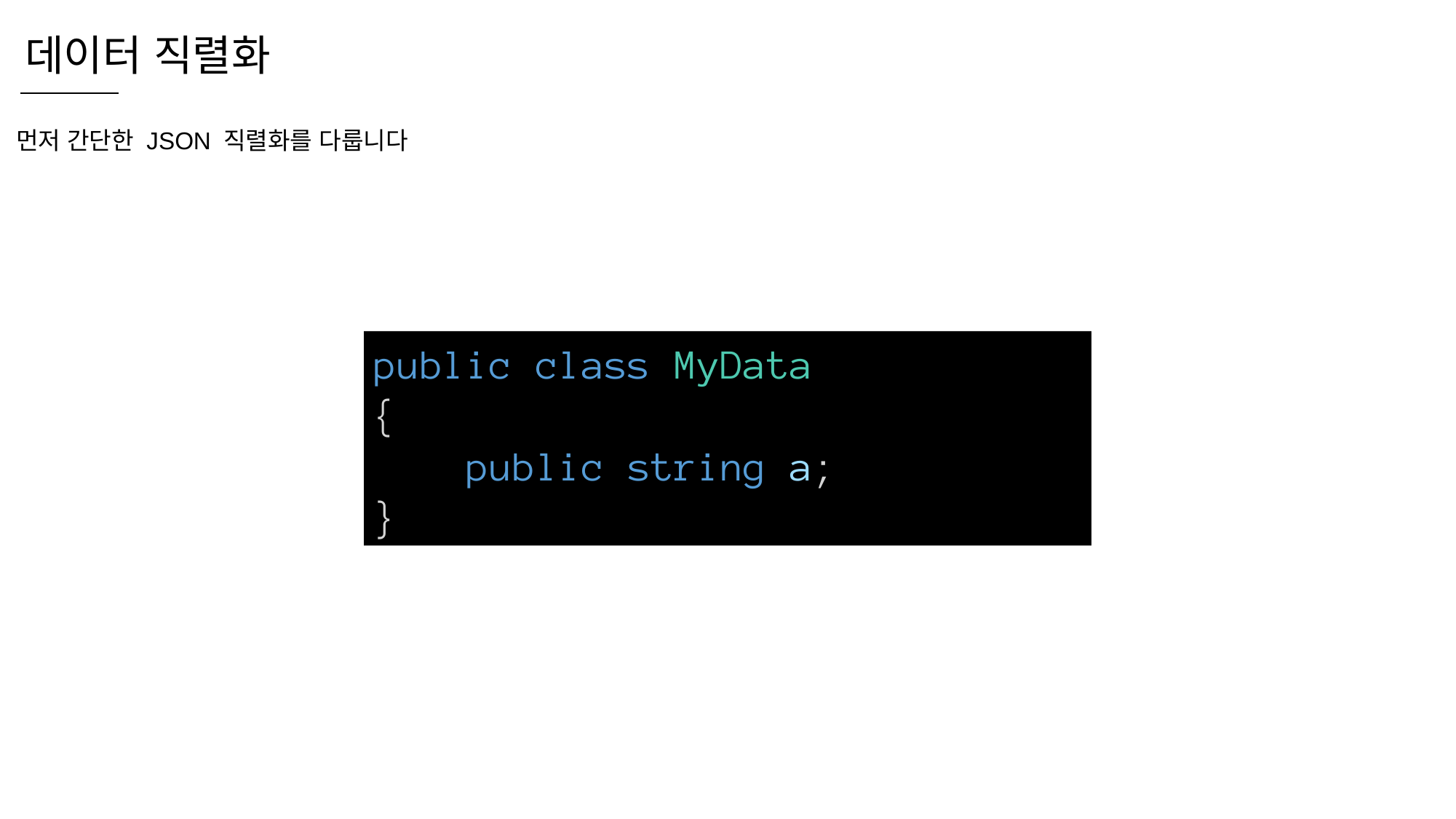

데이터 직렬화
먼저 간단한 JSON 직렬화를 다룹니다
public class MyData
{
    public string a;
}